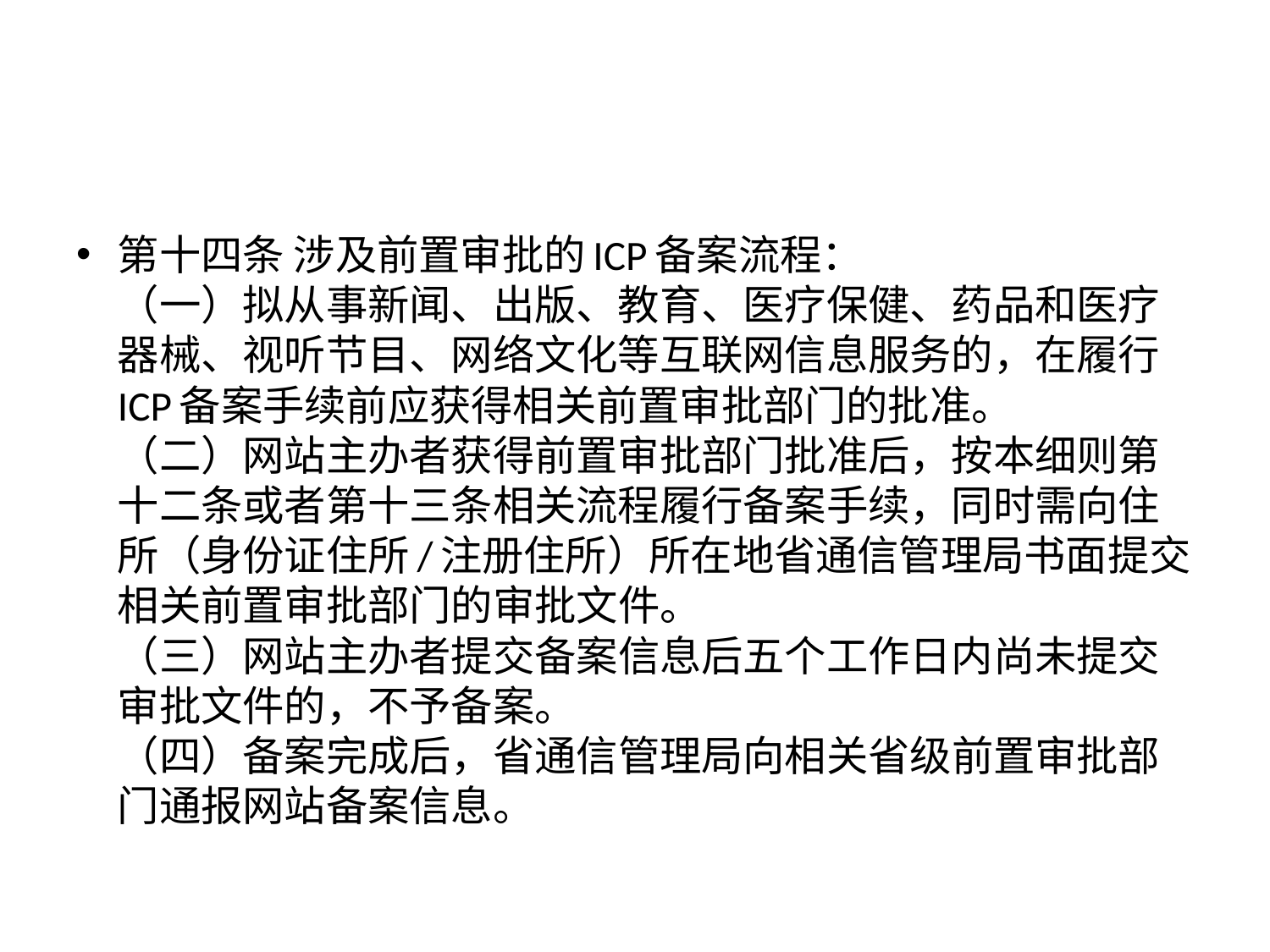

第十四条 涉及前置审批的ICP备案流程：
（一）拟从事新闻、出版、教育、医疗保健、药品和医疗器械、视听节目、网络文化等互联网信息服务的，在履行ICP备案手续前应获得相关前置审批部门的批准。
（二）网站主办者获得前置审批部门批准后，按本细则第十二条或者第十三条相关流程履行备案手续，同时需向住所（身份证住所/注册住所）所在地省通信管理局书面提交相关前置审批部门的审批文件。
（三）网站主办者提交备案信息后五个工作日内尚未提交审批文件的，不予备案。
（四）备案完成后，省通信管理局向相关省级前置审批部门通报网站备案信息。